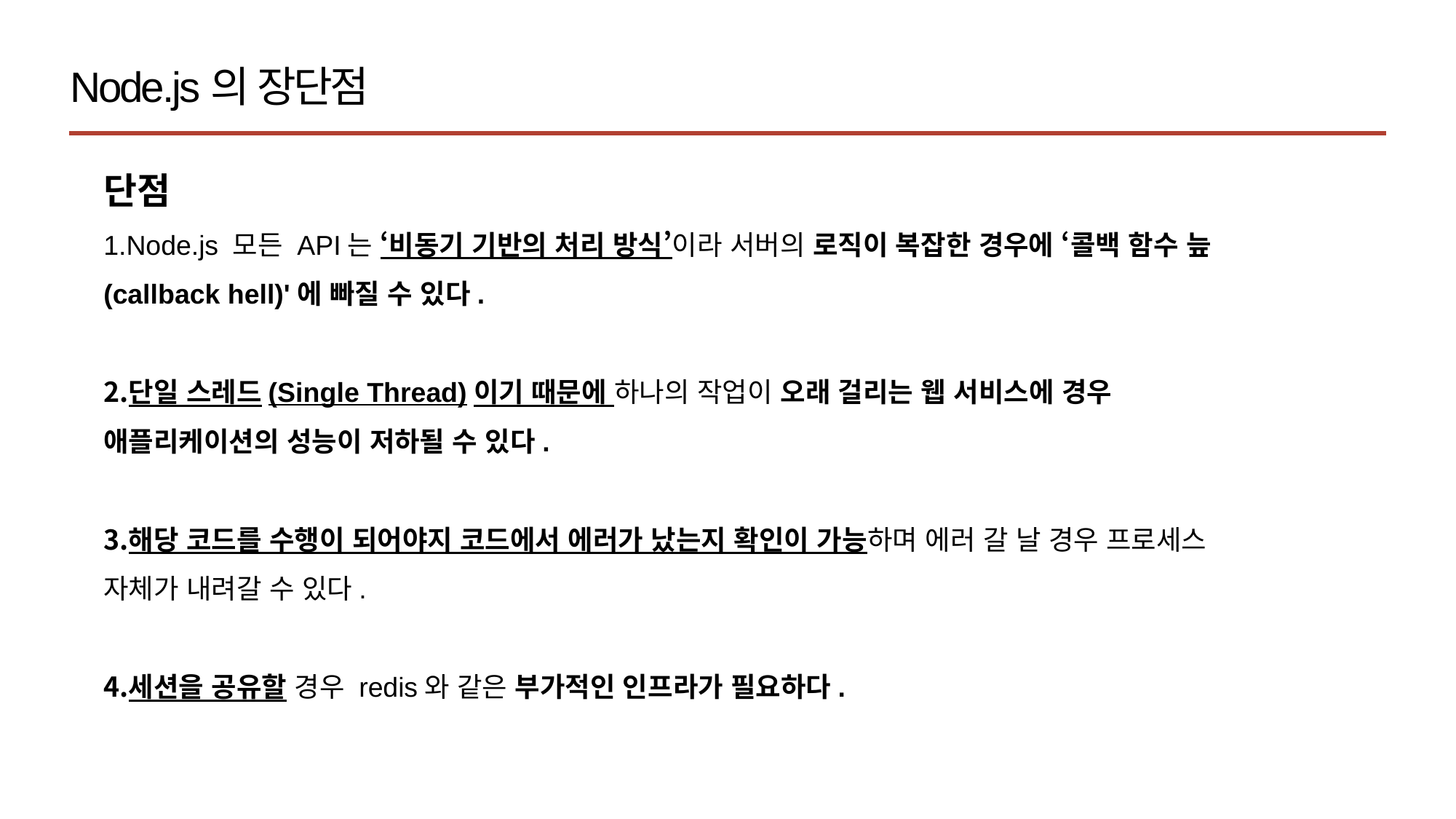

Node.js의 장단점
단점
Node.js 모든 API는 ‘비동기 기반의 처리 방식’이라 서버의 로직이 복잡한 경우에 ‘콜백 함수 늪(callback hell)'에 빠질 수 있다.

단일 스레드(Single Thread)이기 때문에 하나의 작업이 오래 걸리는 웹 서비스에 경우 애플리케이션의 성능이 저하될 수 있다.

해당 코드를 수행이 되어야지 코드에서 에러가 났는지 확인이 가능하며 에러 갈 날 경우 프로세스 자체가 내려갈 수 있다.

세션을 공유할 경우 redis와 같은 부가적인 인프라가 필요하다.